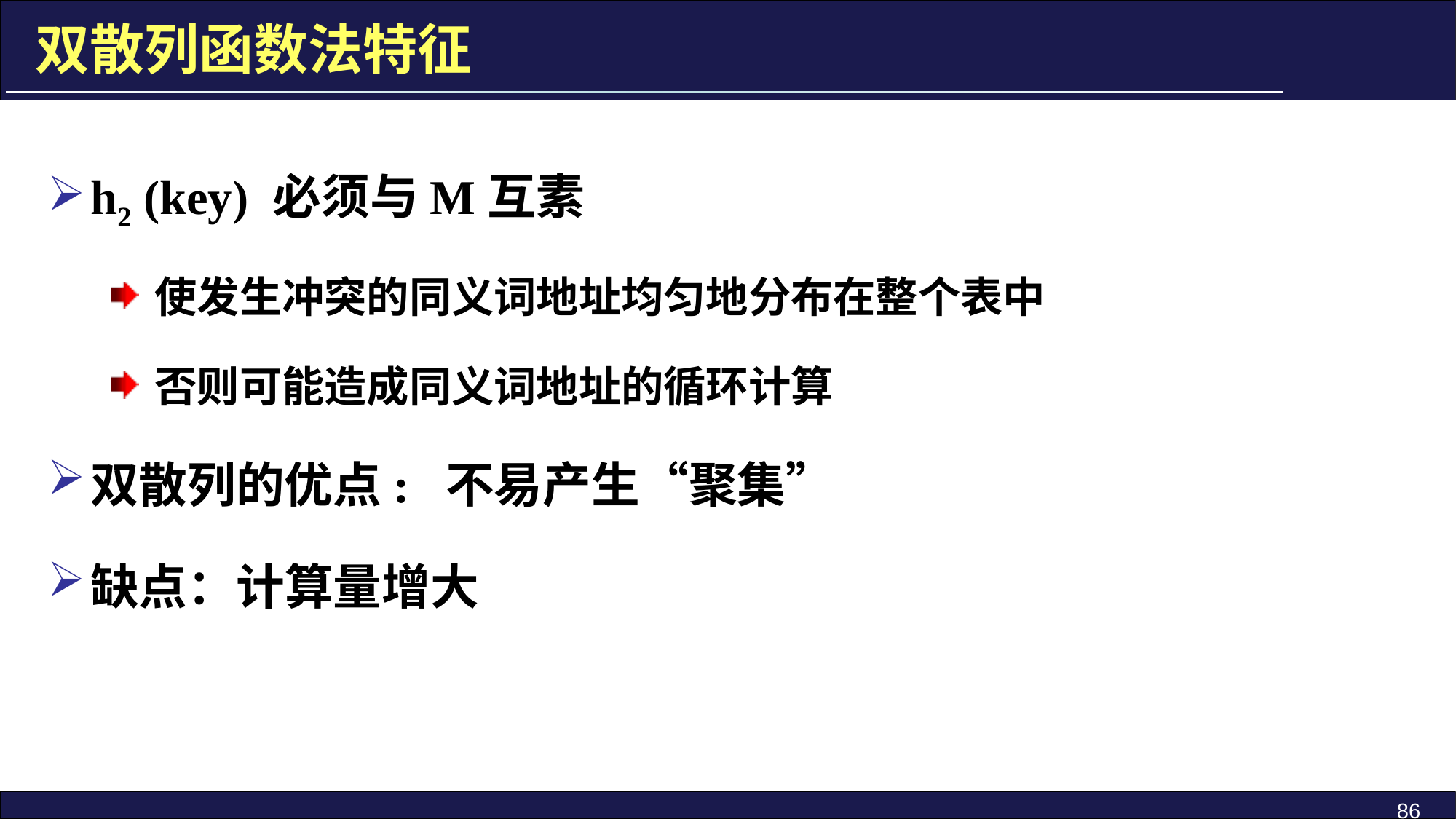

双散列函数法特征
h2 (key) 必须与M互素
使发生冲突的同义词地址均匀地分布在整个表中
否则可能造成同义词地址的循环计算
双散列的优点:  不易产生“聚集”
缺点：计算量增大
86